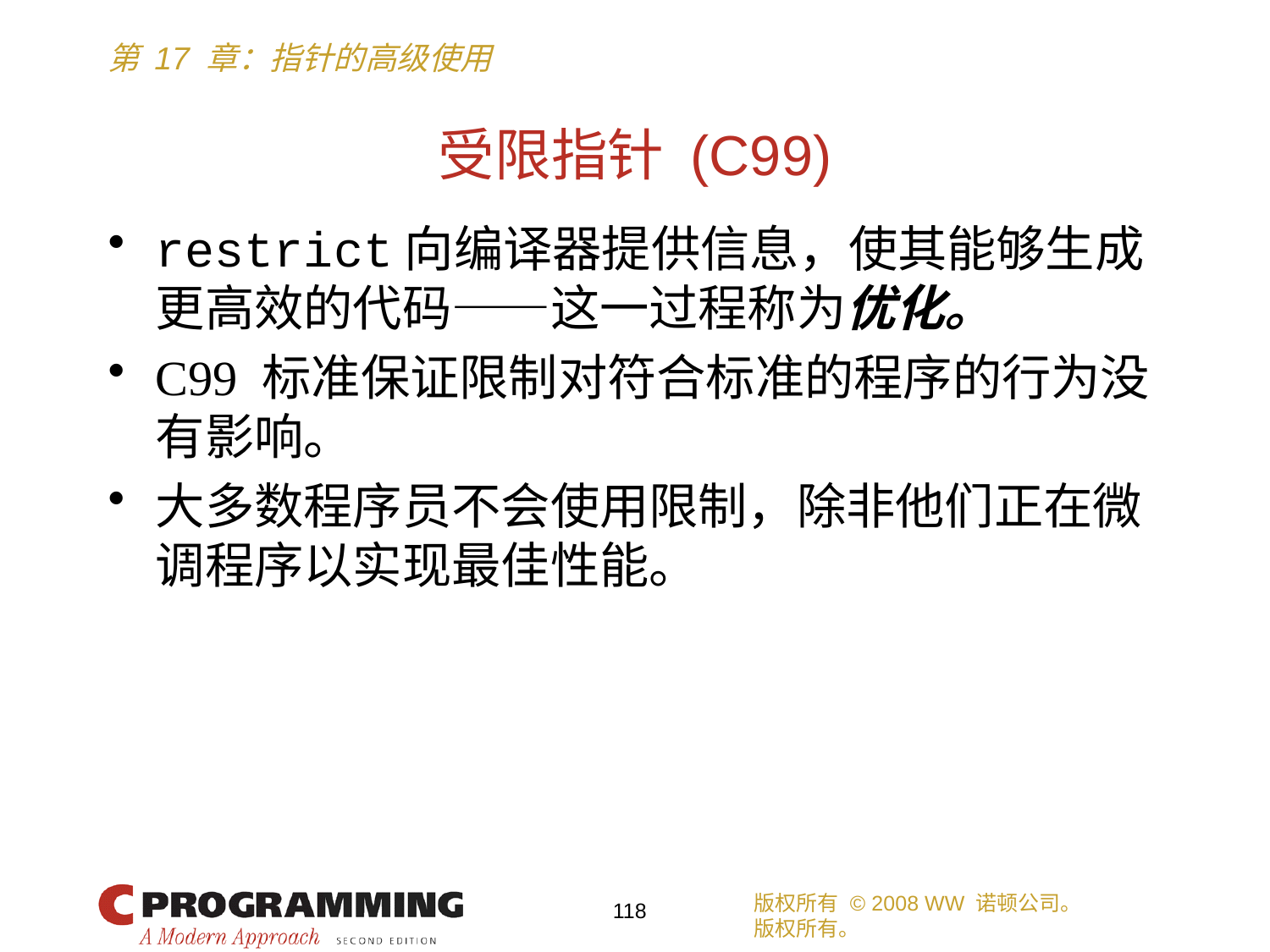

# 受限指针 (C99)
restrict向编译器提供信息，使其能够生成更高效的代码——这一过程称为优化。
C99 标准保证限制对符合标准的程序的行为没有影响。
大多数程序员不会使用限制，除非他们正在微调程序以实现最佳性能。
版权所有 © 2008 WW 诺顿公司。
版权所有。
118